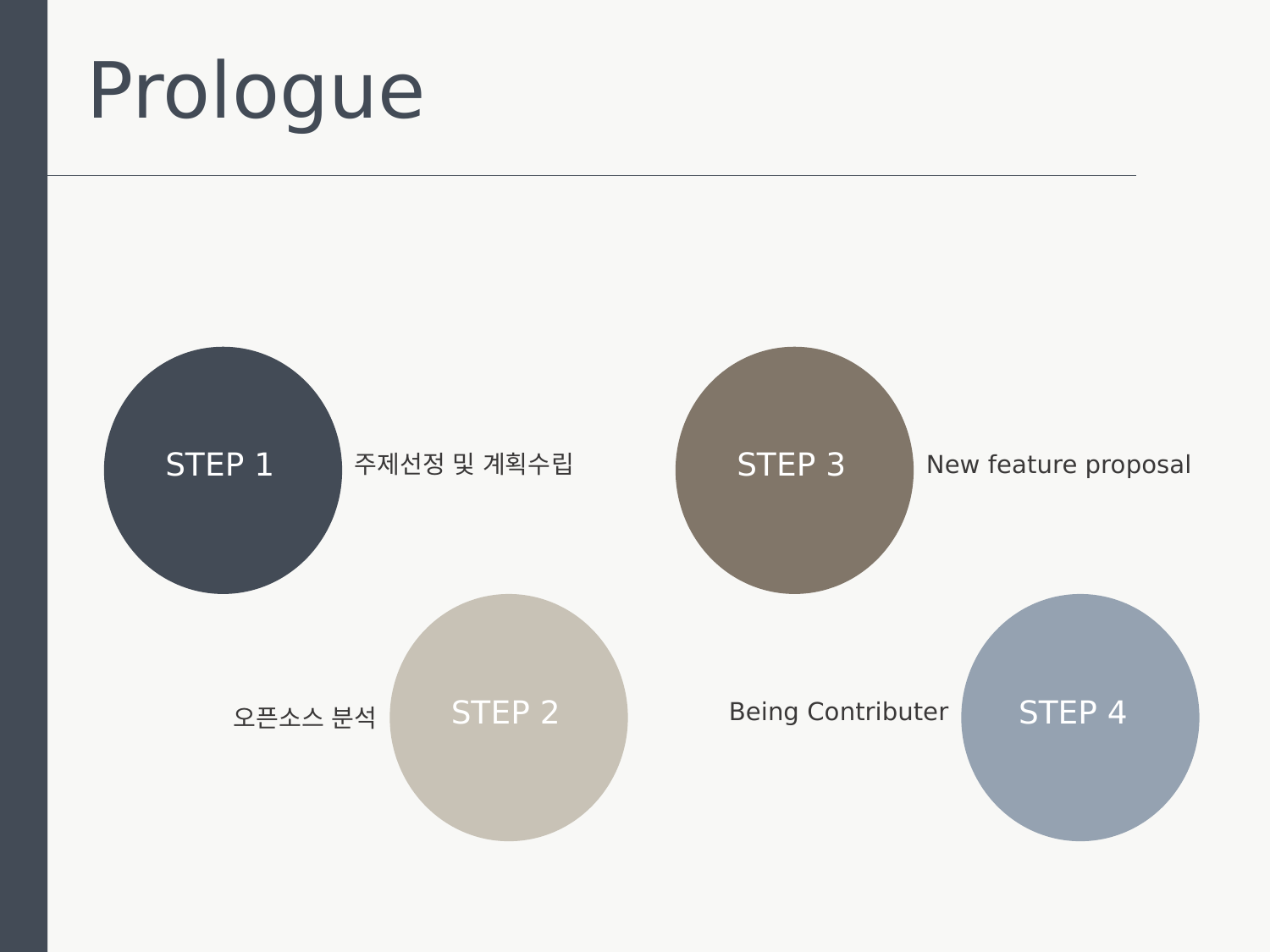

Prologue

STEP 3
STEP 1
주제선정 및 계획수립
New feature proposal

STEP 4
STEP 2
Being Contributer
오픈소스 분석